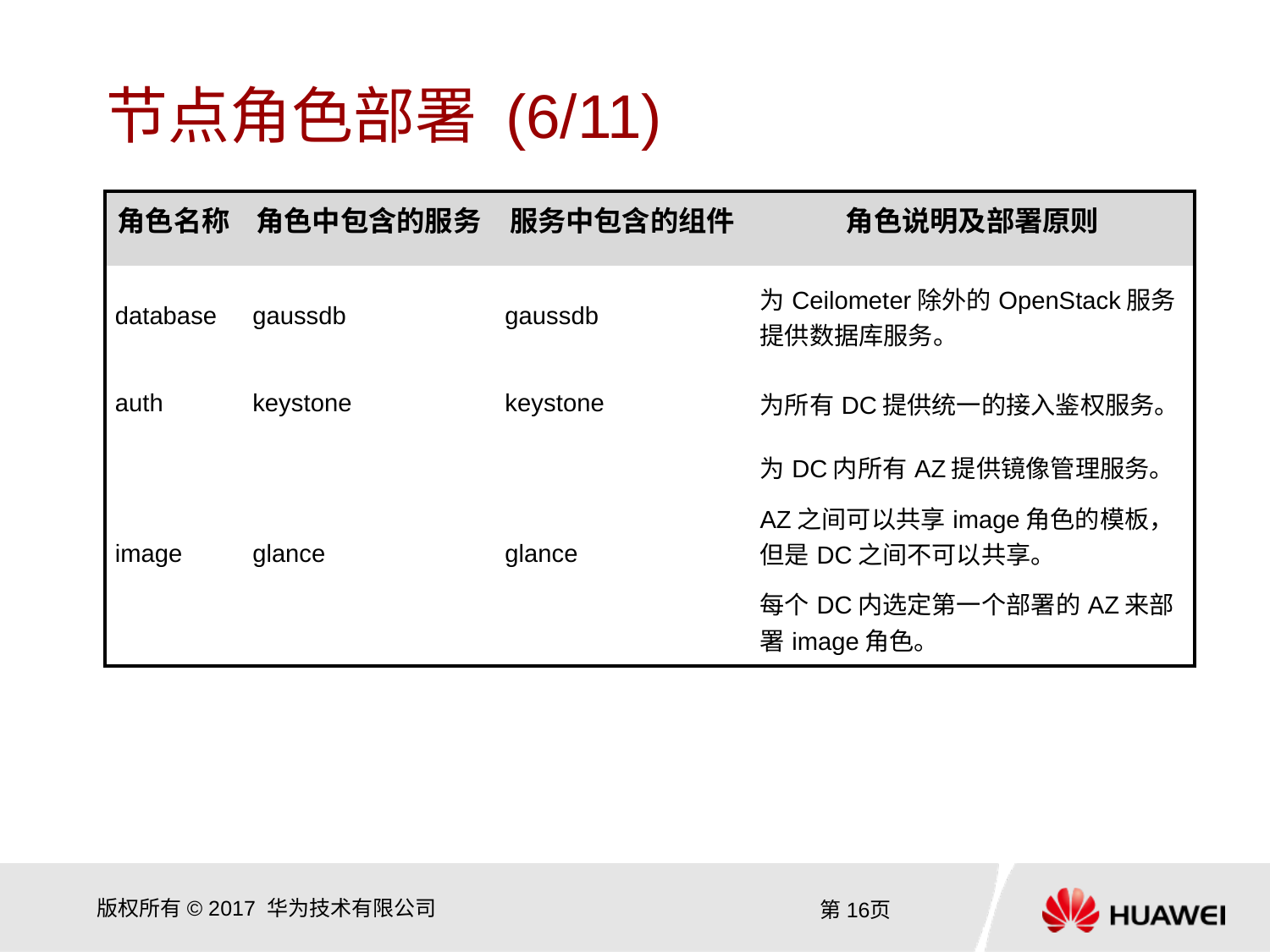

# 节点角色部署 (6/11)
| 角色名称 | 角色中包含的服务 | 服务中包含的组件 | 角色说明及部署原则 |
| --- | --- | --- | --- |
| database | gaussdb | gaussdb | 为Ceilometer除外的OpenStack服务提供数据库服务。 |
| auth | keystone | keystone | 为所有DC提供统一的接入鉴权服务。 |
| image | glance | glance | 为DC内所有AZ提供镜像管理服务。 AZ之间可以共享image角色的模板，但是DC之间不可以共享。 每个DC内选定第一个部署的AZ来部署image角色。 |